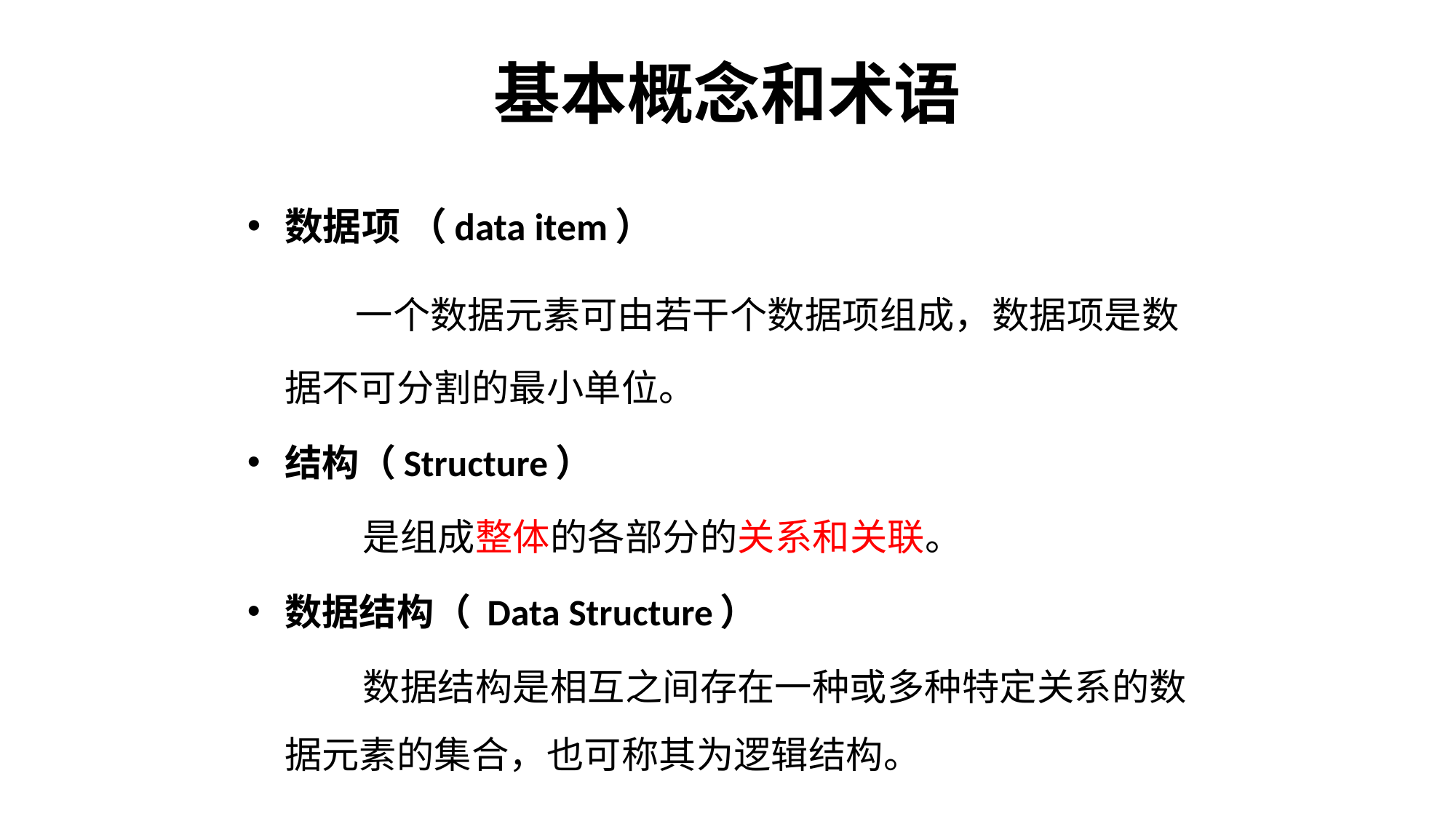

# 基本概念和术语
数据项 （data item）
　       一个数据元素可由若干个数据项组成，数据项是数据不可分割的最小单位。
结构（Structure）
             是组成整体的各部分的关系和关联。
数据结构（ Data Structure）
             数据结构是相互之间存在一种或多种特定关系的数据元素的集合，也可称其为逻辑结构。